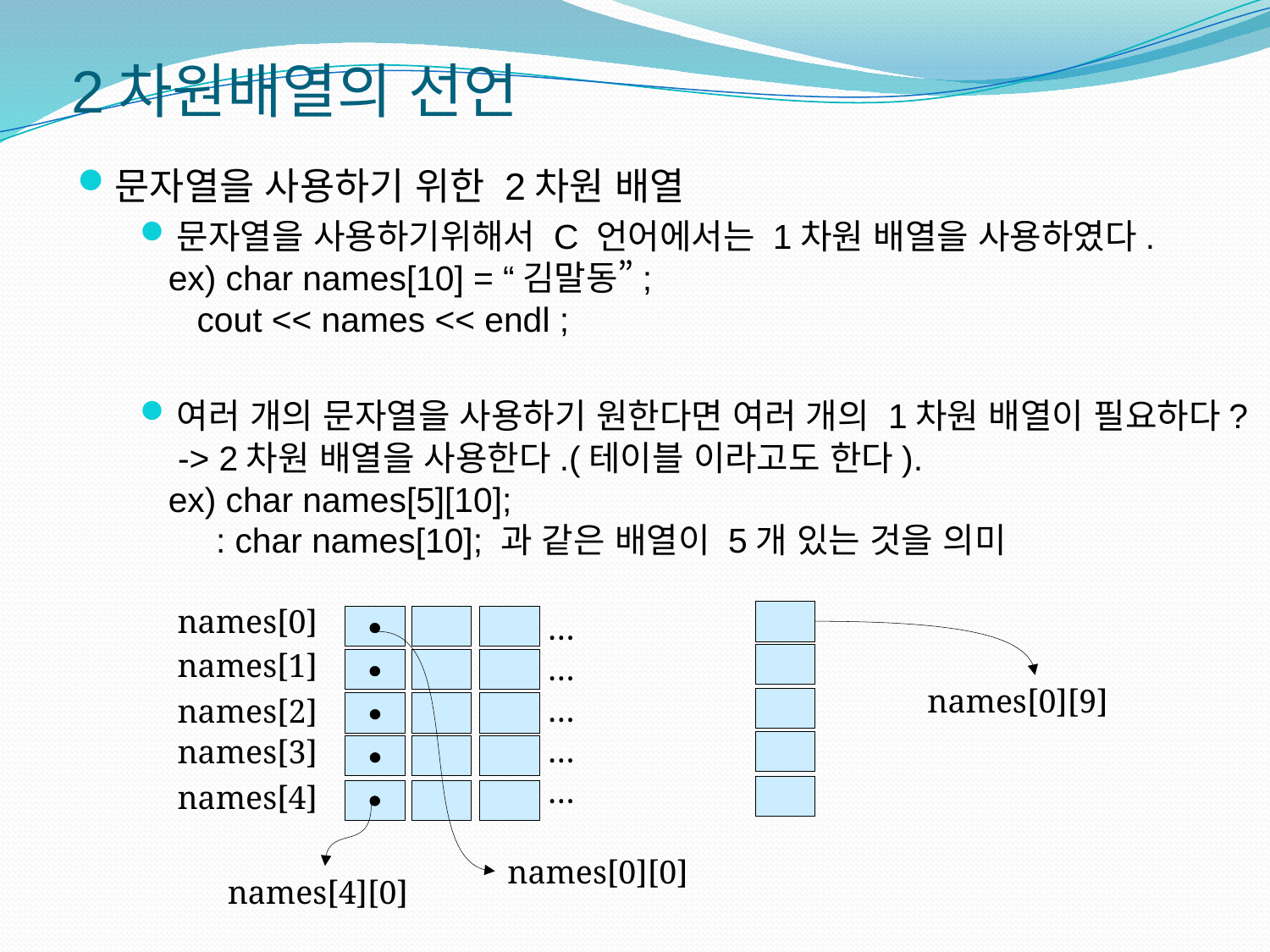

2차원배열의 선언

문자열을 사용하기 위한 2차원 배열
문자열을 사용하기위해서 C 언어에서는 1차원 배열을 사용하였다.
   ex) char names[10] = “김말동”;
      cout << names << endl ;

여러 개의 문자열을 사용하기 원한다면 여러 개의 1차원 배열이 필요하다?
    -> 2차원 배열을 사용한다.(테이블 이라고도 한다).
   ex) char names[5][10];
        : char names[10]; 과 같은 배열이 5개 있는 것을 의미

names[0]

…

names[1]
…

names[0][9]
…
names[2]

…
names[3]

…
names[4]

names[0][0]
names[4][0]